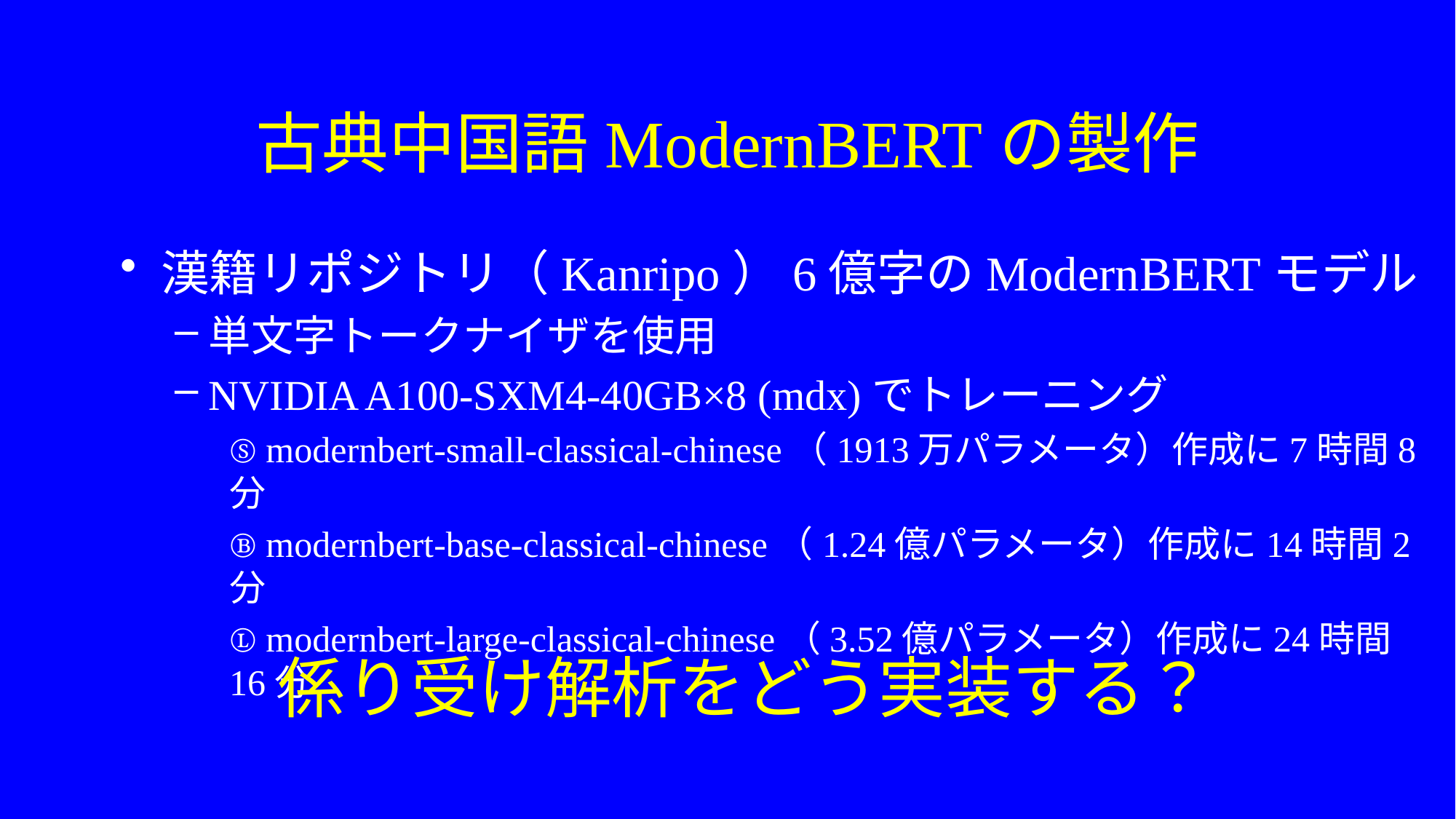

# 古典中国語ModernBERTの製作
漢籍リポジトリ（Kanripo）6億字のModernBERTモデル
単文字トークナイザを使用
NVIDIA A100-SXM4-40GB×8 (mdx)でトレーニング
Ⓢ modernbert-small-classical-chinese（1913万パラメータ）作成に7時間8分
Ⓑ modernbert-base-classical-chinese（1.24億パラメータ）作成に14時間2分
Ⓛ modernbert-large-classical-chinese（3.52億パラメータ）作成に24時間16分
係り受け解析をどう実装する？